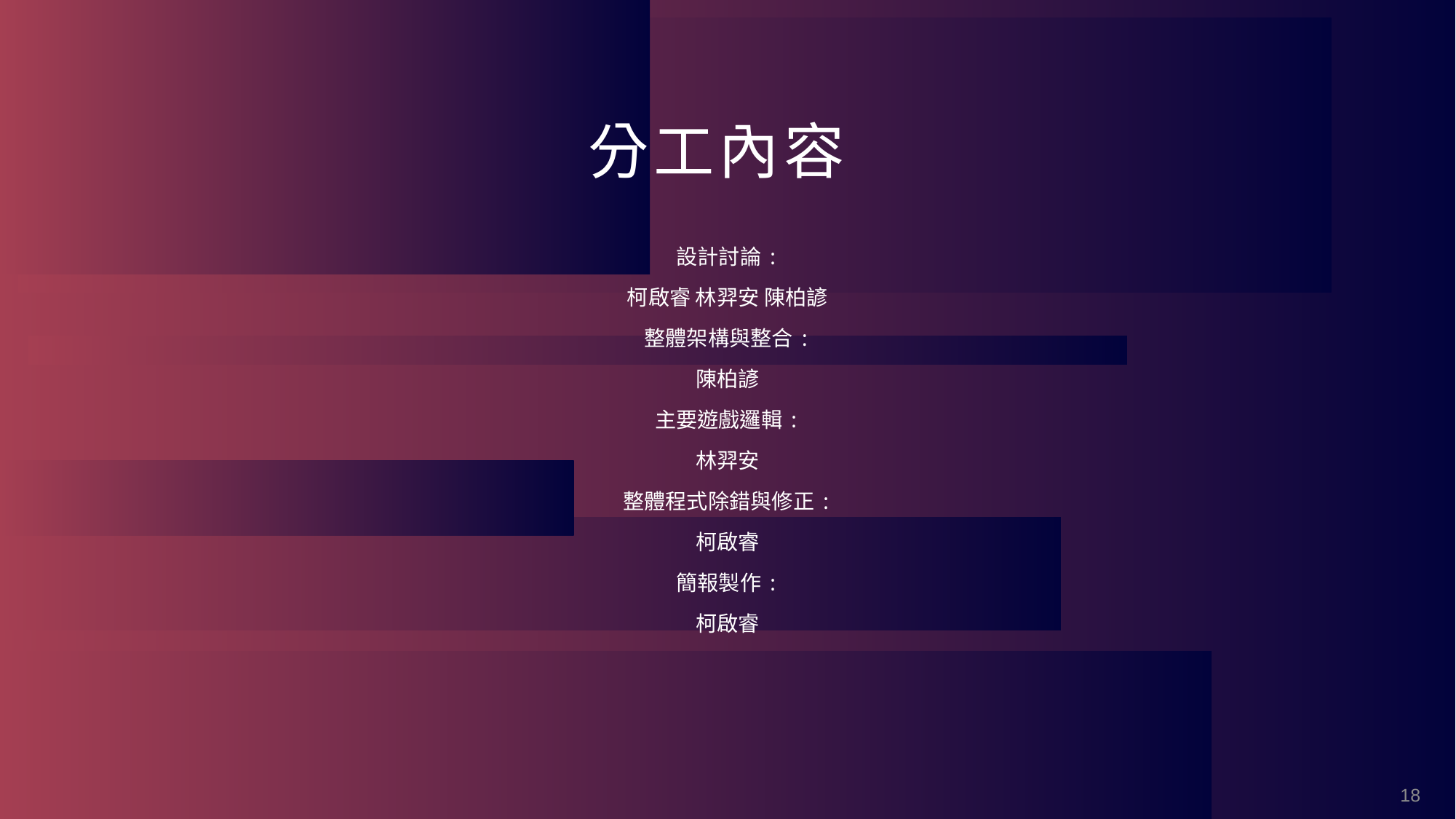

# 分工內容
設計討論:
柯啟睿 林羿安 陳柏諺
整體架構與整合:
陳柏諺
主要遊戲邏輯:
林羿安
整體程式除錯與修正:
柯啟睿
簡報製作:
柯啟睿

18